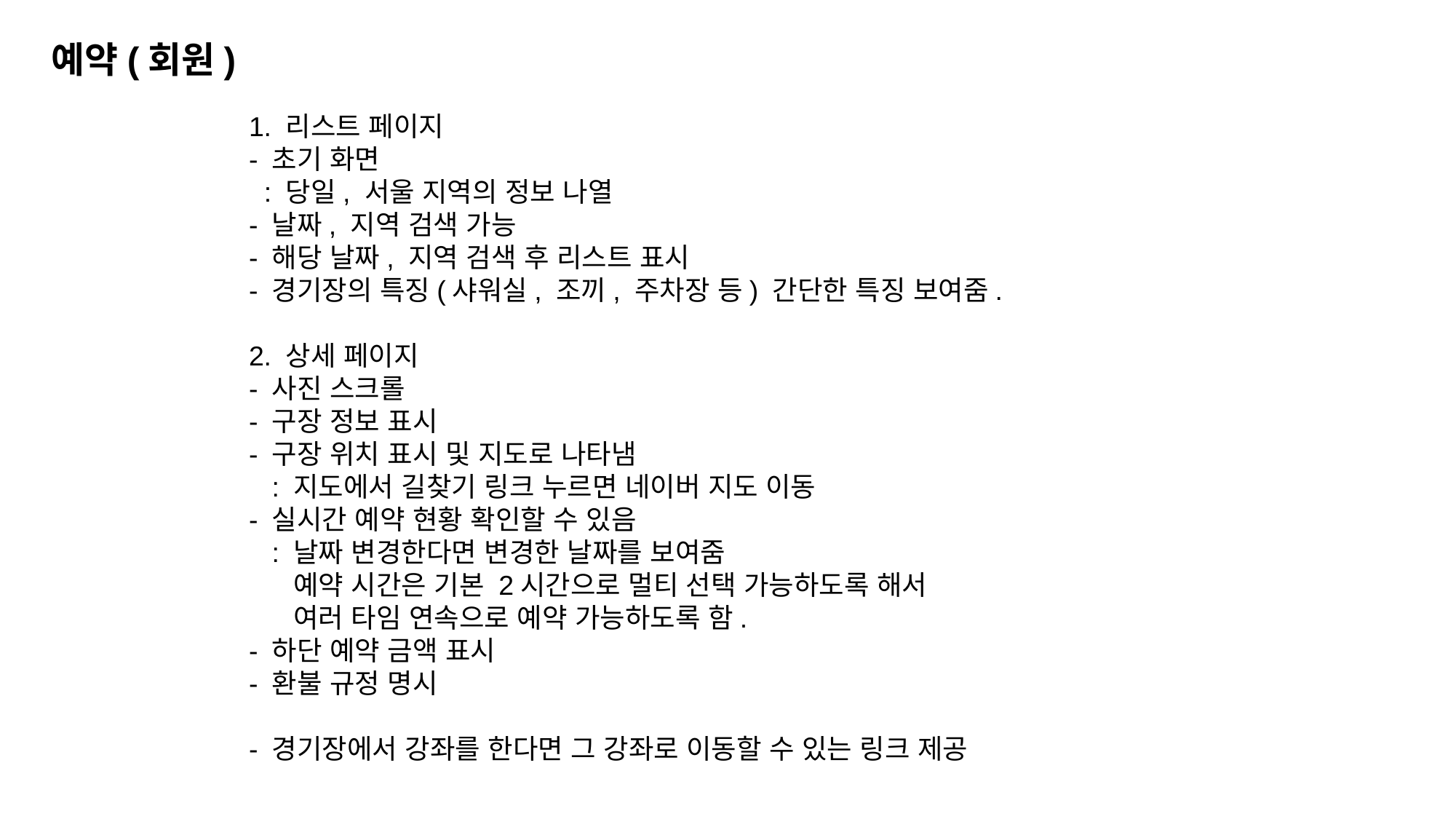

예약(회원)
1. 리스트 페이지
- 초기 화면
  : 당일, 서울 지역의 정보 나열
- 날짜, 지역 검색 가능
- 해당 날짜, 지역 검색 후 리스트 표시
- 경기장의 특징(샤워실, 조끼, 주차장 등) 간단한 특징 보여줌.

2. 상세 페이지
- 사진 스크롤
- 구장 정보 표시
- 구장 위치 표시 및 지도로 나타냄
   : 지도에서 길찾기 링크 누르면 네이버 지도 이동
- 실시간 예약 현황 확인할 수 있음
   : 날짜 변경한다면 변경한 날짜를 보여줌
     예약 시간은 기본 2시간으로 멀티 선택 가능하도록 해서
     여러 타임 연속으로 예약 가능하도록 함.
- 하단 예약 금액 표시
- 환불 규정 명시

- 경기장에서 강좌를 한다면 그 강좌로 이동할 수 있는 링크 제공